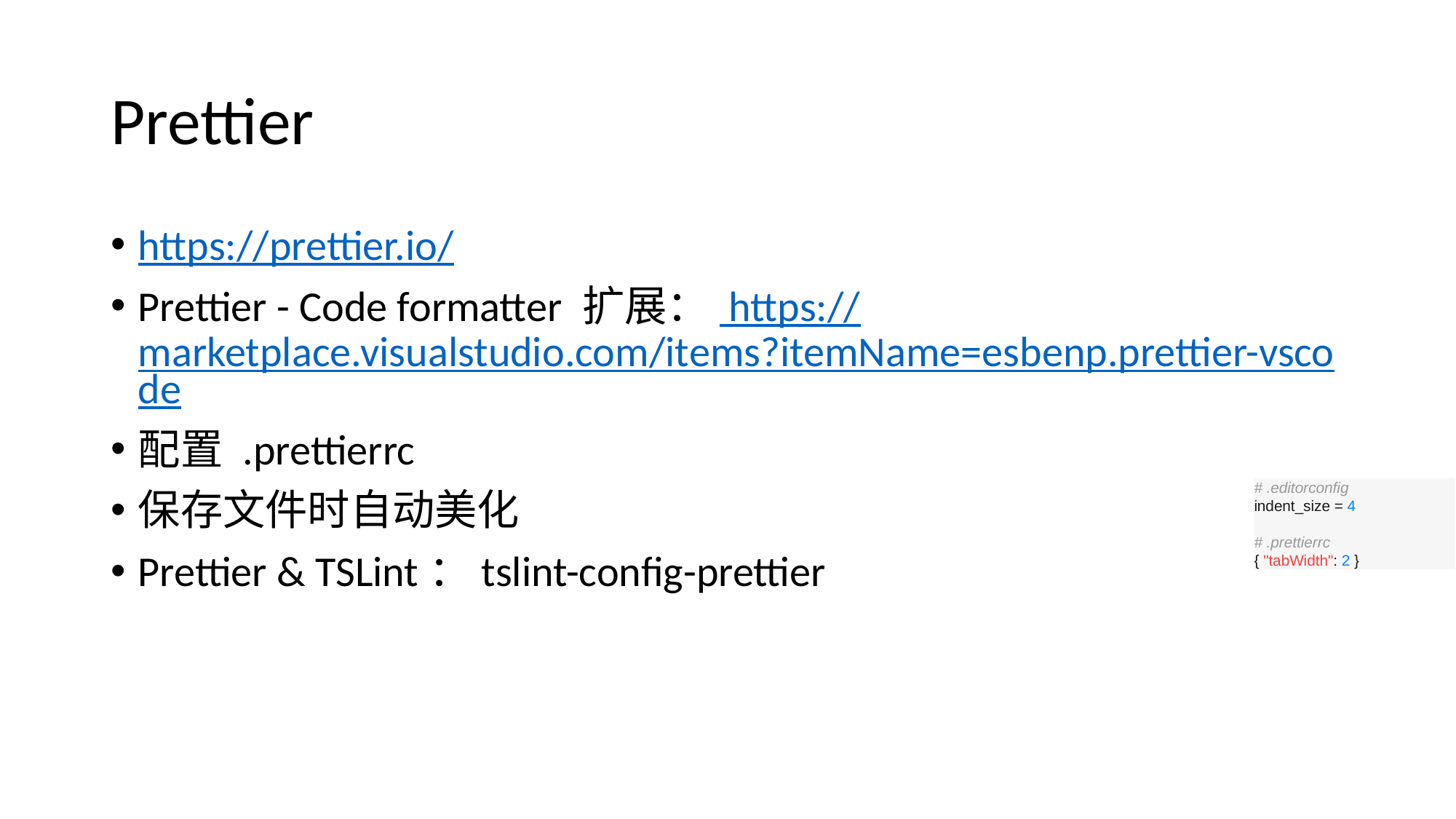

# Prettier
https://prettier.io/
Prettier - Code formatter 扩展： https://marketplace.visualstudio.com/items?itemName=esbenp.prettier-vscode
配置 .prettierrc
保存文件时自动美化
Prettier & TSLint：tslint-config-prettier
# .editorconfig
indent_size = 4

# .prettierrc
{ "tabWidth": 2 }